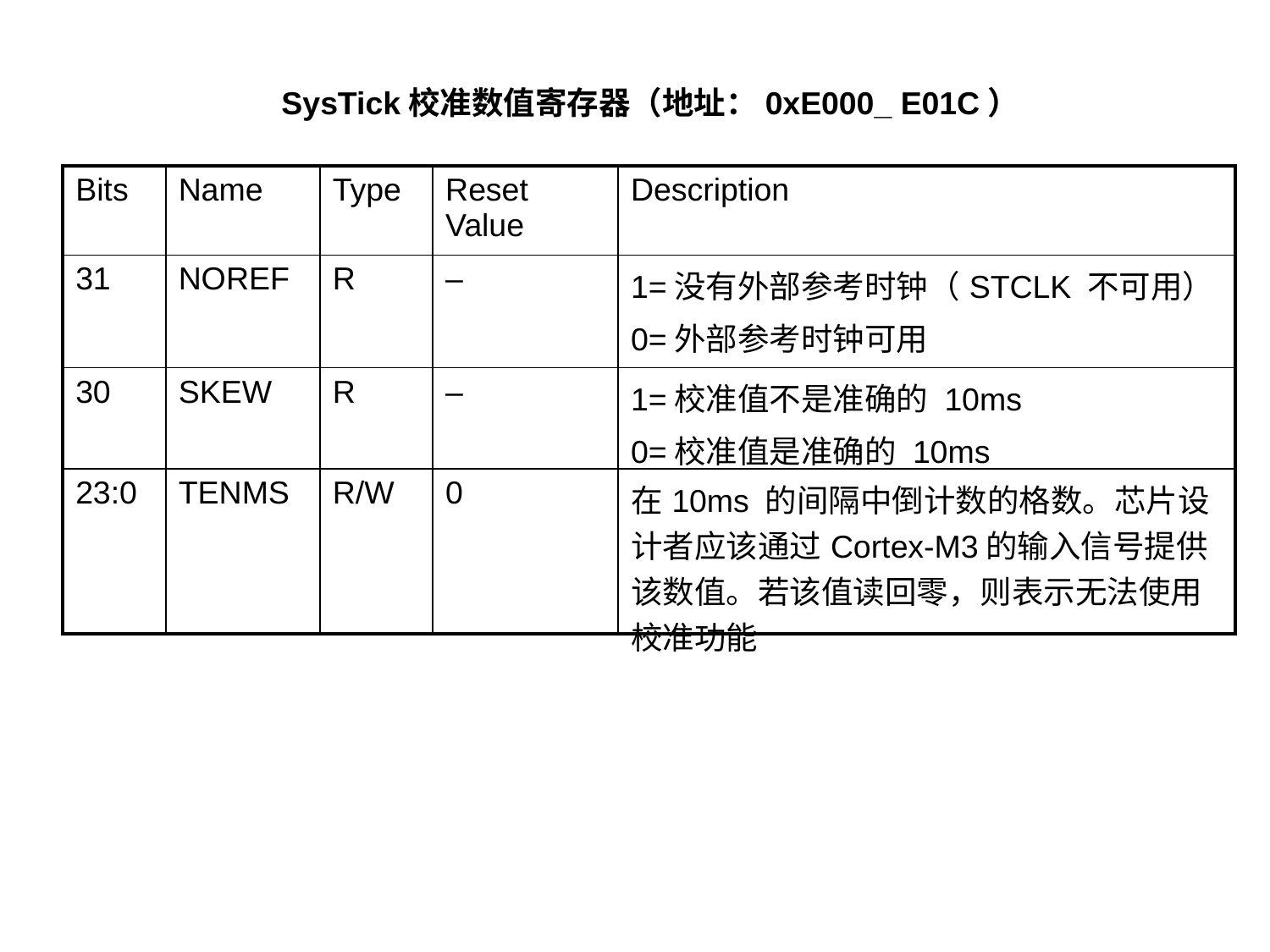

SysTick校准数值寄存器（地址：0xE000_ E01C）
| Bits | Name | Type | Reset Value | Description |
| --- | --- | --- | --- | --- |
| 31 | NOREF | R | – | 1=没有外部参考时钟（STCLK 不可用） 0=外部参考时钟可用 |
| 30 | SKEW | R | – | 1=校准值不是准确的 10ms 0=校准值是准确的 10ms |
| 23:0 | TENMS | R/W | 0 | 在10ms 的间隔中倒计数的格数。芯片设计者应该通过Cortex-M3的输入信号提供该数值。若该值读回零，则表示无法使用校准功能 |